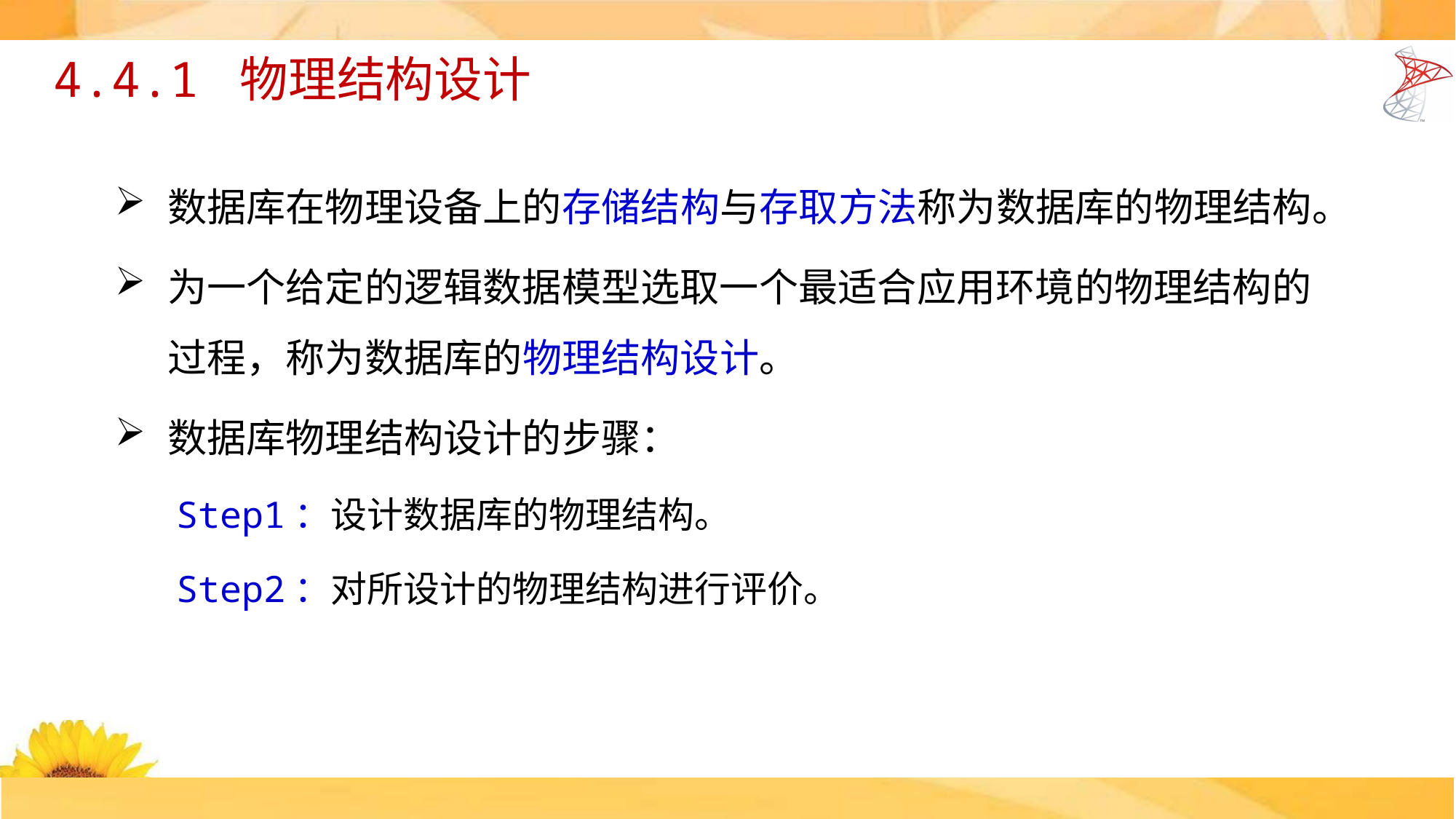

4.4.1 物理结构设计
数据库在物理设备上的存储结构与存取方法称为数据库的物理结构。
为一个给定的逻辑数据模型选取一个最适合应用环境的物理结构的过程，称为数据库的物理结构设计。
数据库物理结构设计的步骤：
Step1：设计数据库的物理结构。
Step2：对所设计的物理结构进行评价。